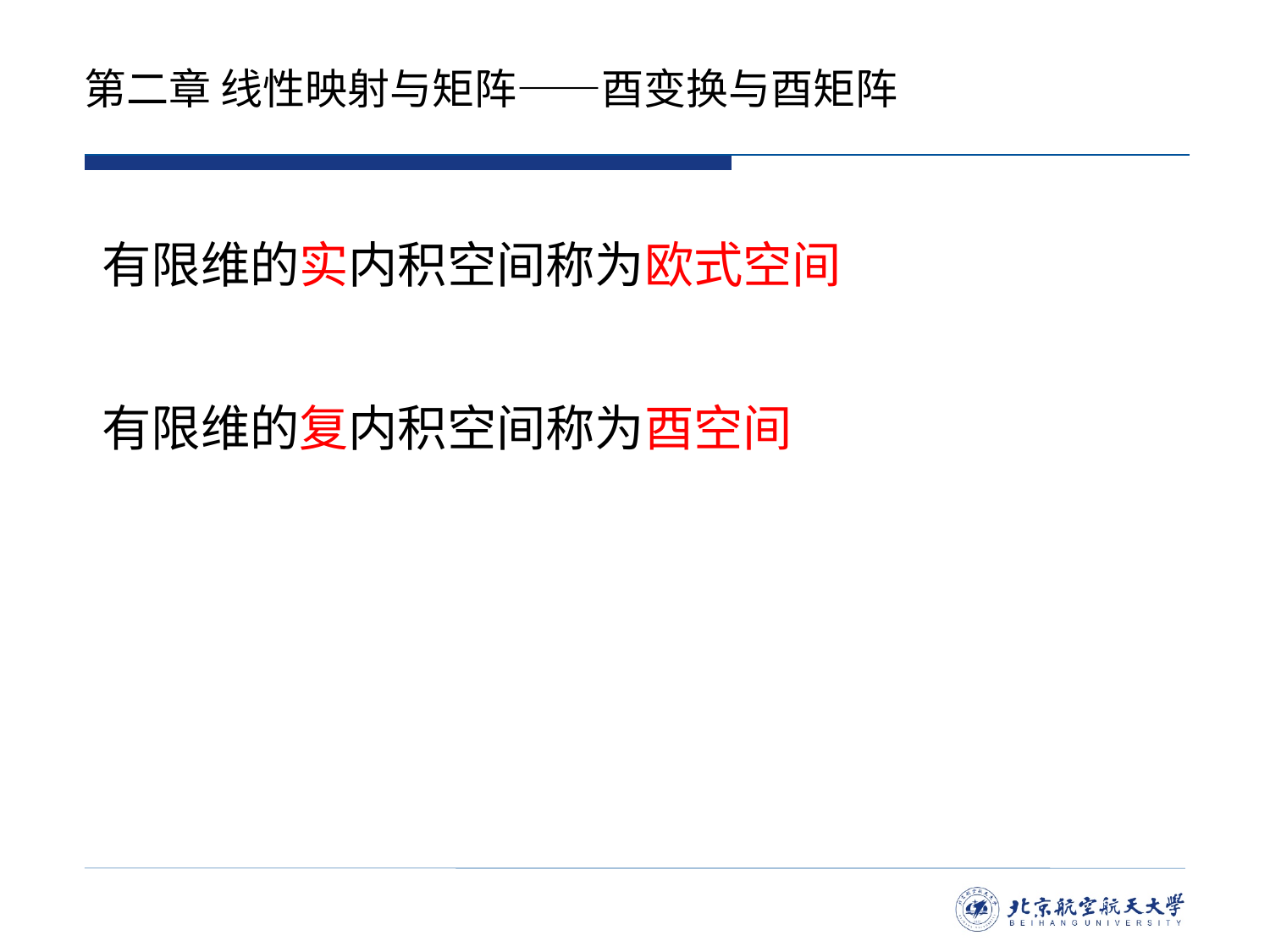

# 第二章 线性映射与矩阵——酉变换与酉矩阵
有限维的实内积空间称为欧式空间

有限维的复内积空间称为酉空间